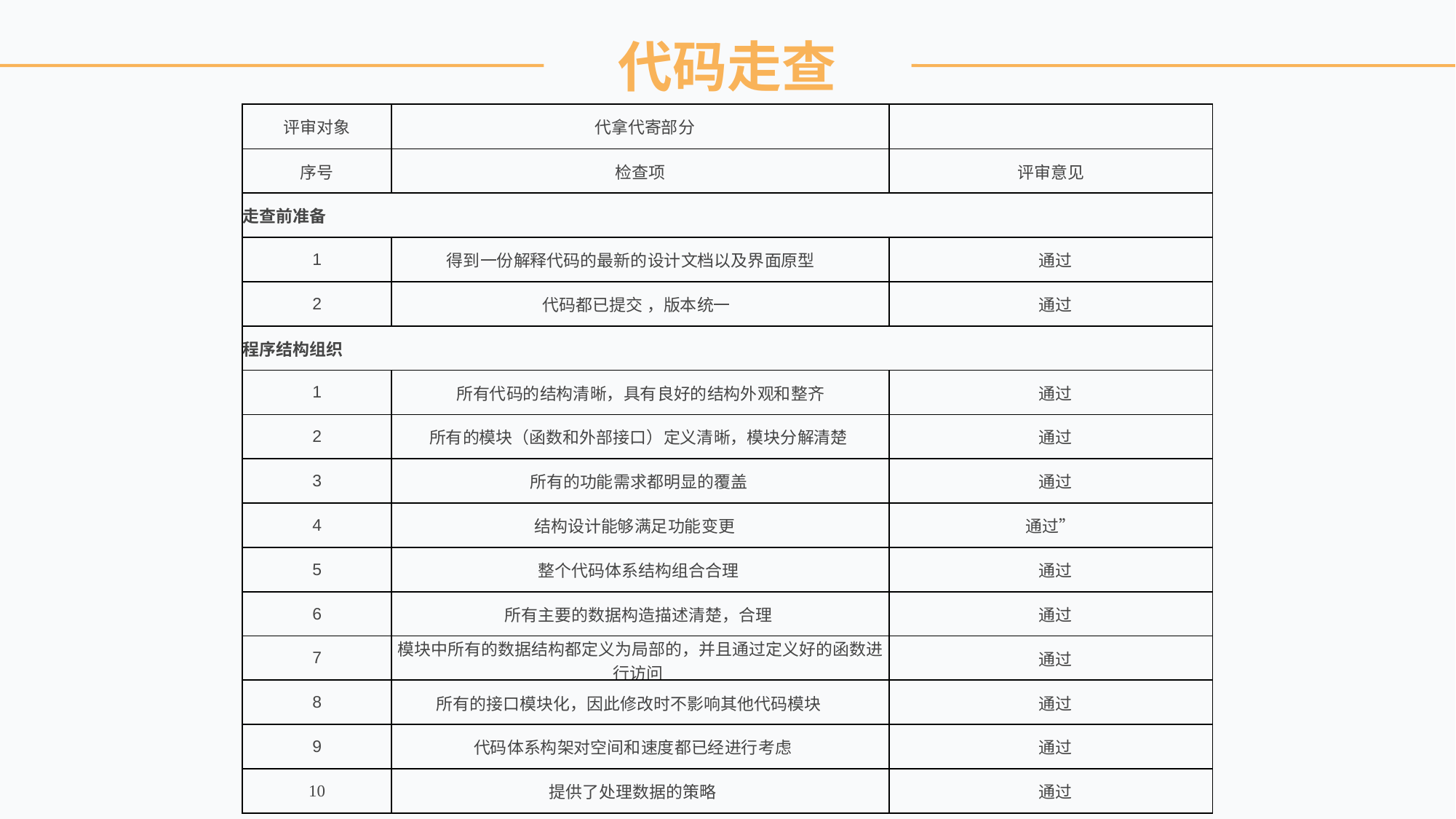

代码走查

| 评审对象 | 代拿代寄部分 |  |
| --- | --- | --- |
| 序号 | 检查项 | 评审意见 |
| 走查前准备 |  |  |
| 1 | 得到一份解释代码的最新的设计文档以及界面原型 | 通过 |
| 2 | 代码都已提交 ，版本统一 | 通过 |
| 程序结构组织 |  |  |
| 1 | 所有代码的结构清晰，具有良好的结构外观和整齐 | 通过 |
| 2 | 所有的模块（函数和外部接口）定义清晰，模块分解清楚 | 通过 |
| 3 | 所有的功能需求都明显的覆盖 | 通过 |
| 4 | 结构设计能够满足功能变更 | 通过” |
| 5 | 整个代码体系结构组合合理 | 通过 |
| 6 | 所有主要的数据构造描述清楚，合理 | 通过 |
| 7 | 模块中所有的数据结构都定义为局部的，并且通过定义好的函数进行访问 | 通过 |
| 8 | 所有的接口模块化，因此修改时不影响其他代码模块 | 通过 |
| 9 | 代码体系构架对空间和速度都已经进行考虑 | 通过 |
| 10 | 提供了处理数据的策略 | 通过 |